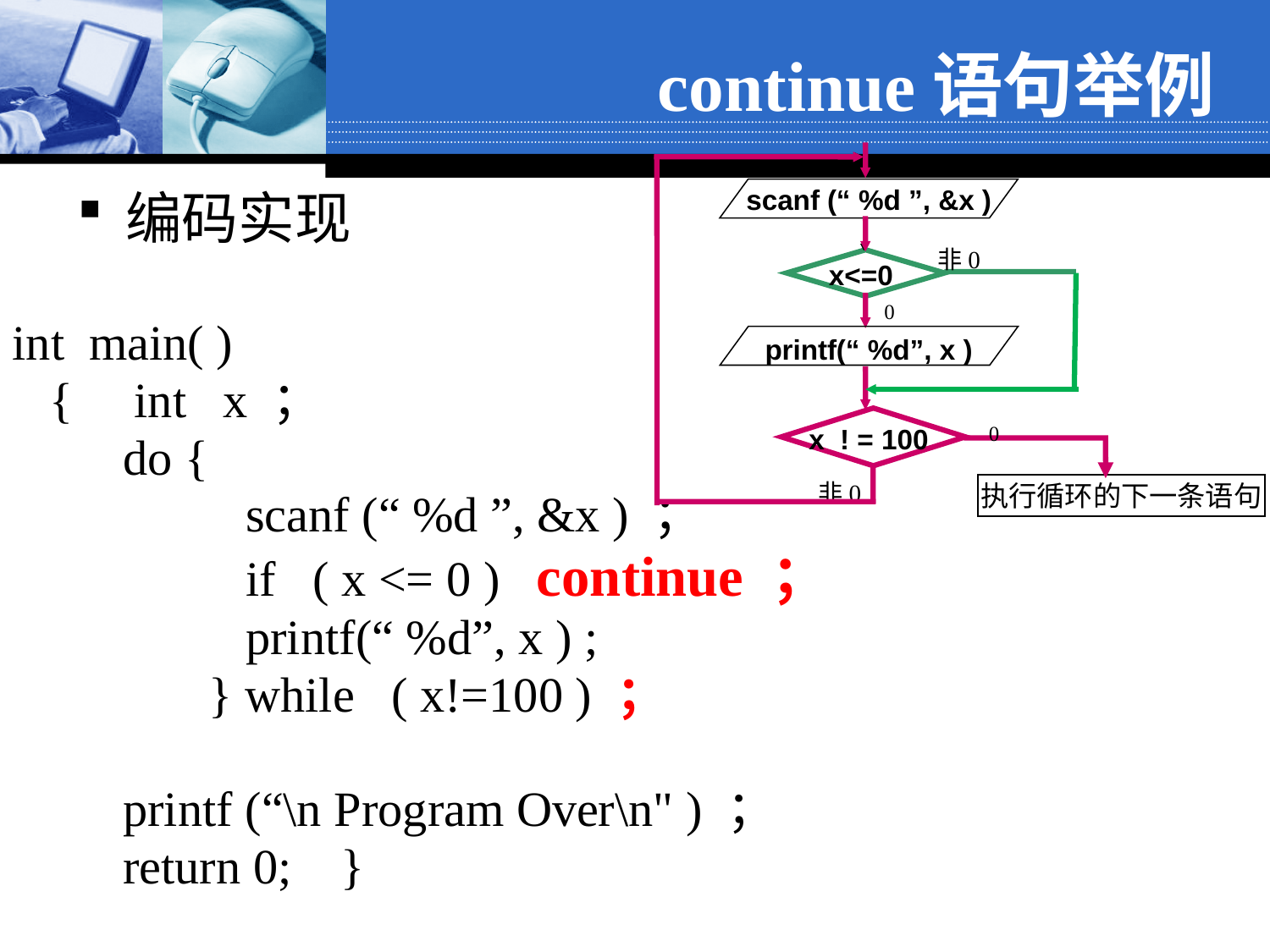

# continue语句举例

scanf (“ %d ”, &x )

非0
x<=0

0

printf(“ %d”, x )

x  ! = 100
0

非0
执行循环的下一条语句

编码实现
int  main( )
   {     int   x ；
         do {
                   scanf (“ %d ”, &x ) ；
                   if   ( x <= 0 )   continue ；
                   printf(“ %d”, x ) ;
                } while   ( x!=100 ) ；

         printf (“\n Program Over\n" ) ；
         return 0;    }